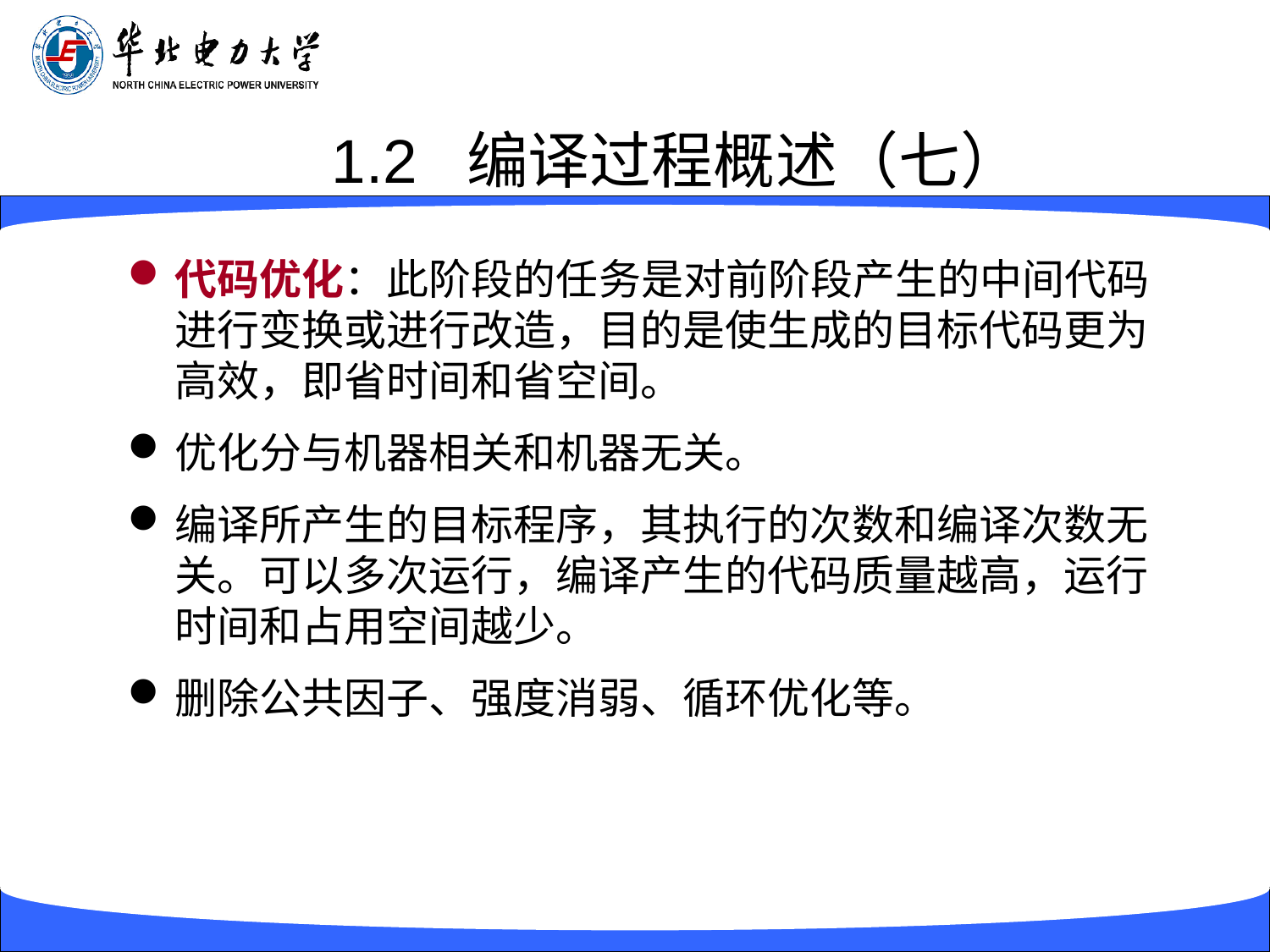

# 1.2  编译过程概述（七）
代码优化：此阶段的任务是对前阶段产生的中间代码进行变换或进行改造，目的是使生成的目标代码更为高效，即省时间和省空间。
优化分与机器相关和机器无关。
编译所产生的目标程序，其执行的次数和编译次数无关。可以多次运行，编译产生的代码质量越高，运行时间和占用空间越少。
删除公共因子、强度消弱、循环优化等。